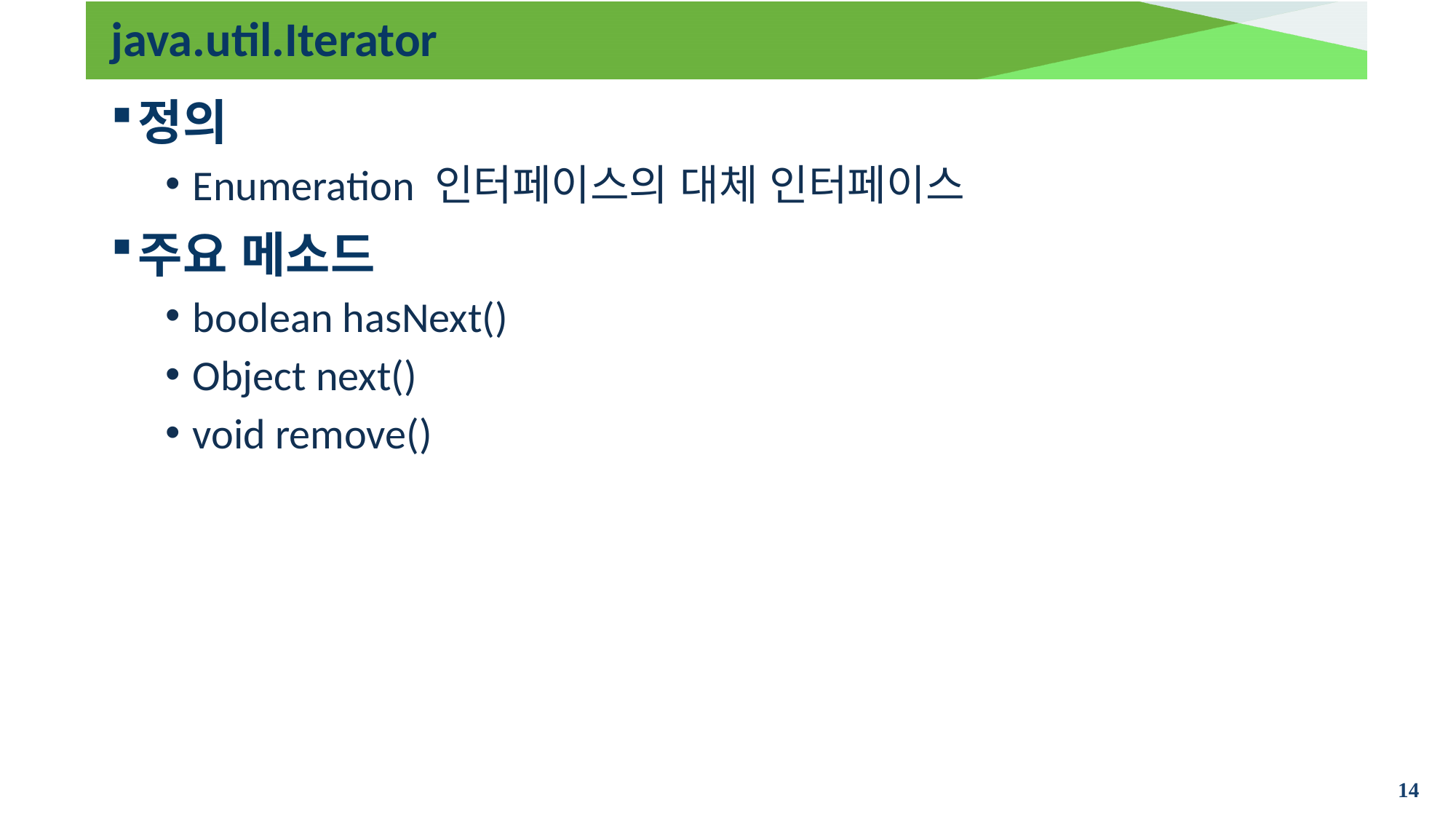

# java.util.Iterator
정의
Enumeration 인터페이스의 대체 인터페이스
주요 메소드
boolean hasNext()
Object next()
void remove()
14